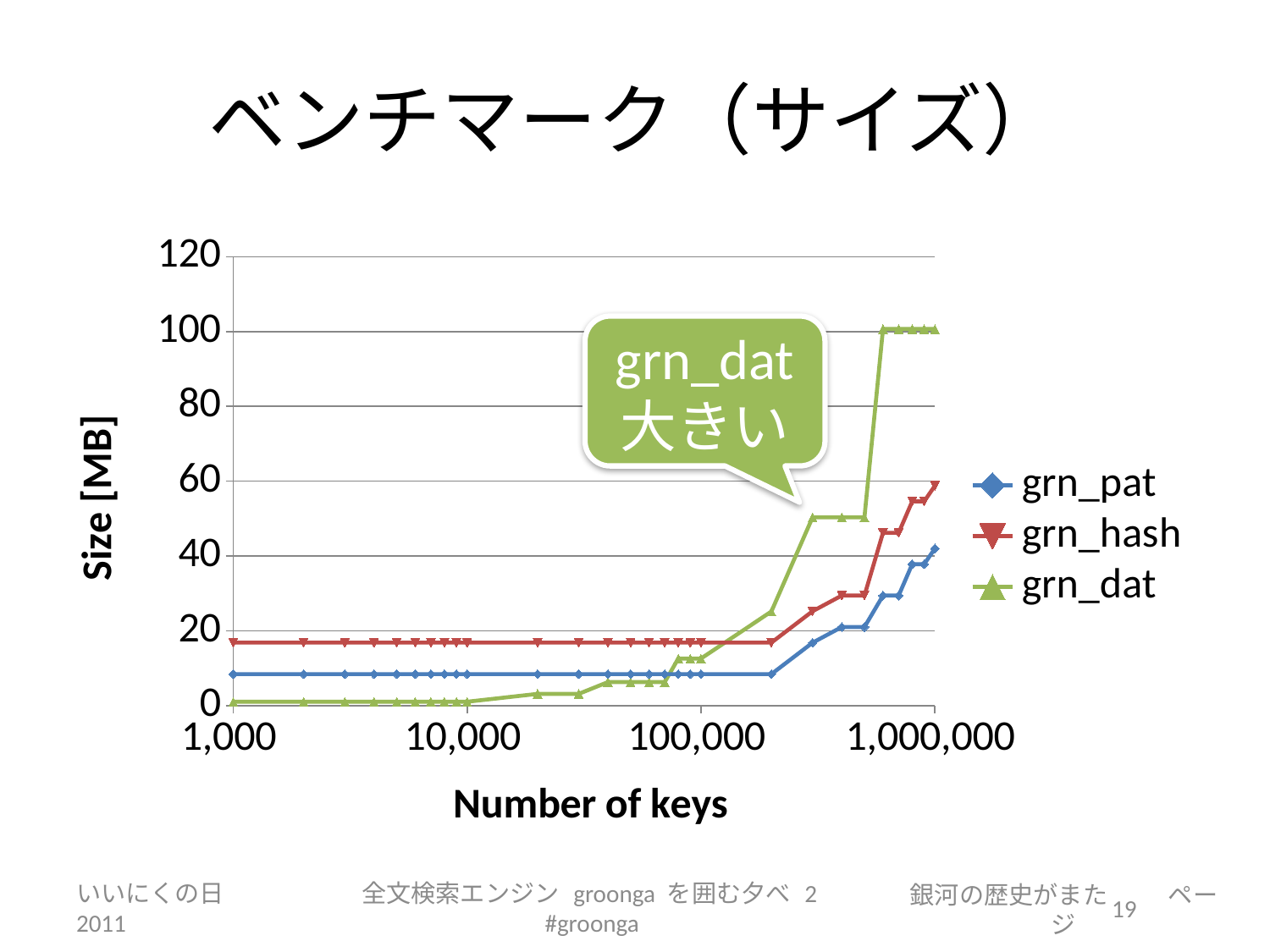

# ベンチマーク（サイズ）

### Chart

| Category | grn_pat | grn_hash | grn_dat |
|---|---|---|---|
grn_dat
大きい
いいにくの日 2011
全文検索エンジン groonga を囲む夕べ 2  #groonga
19